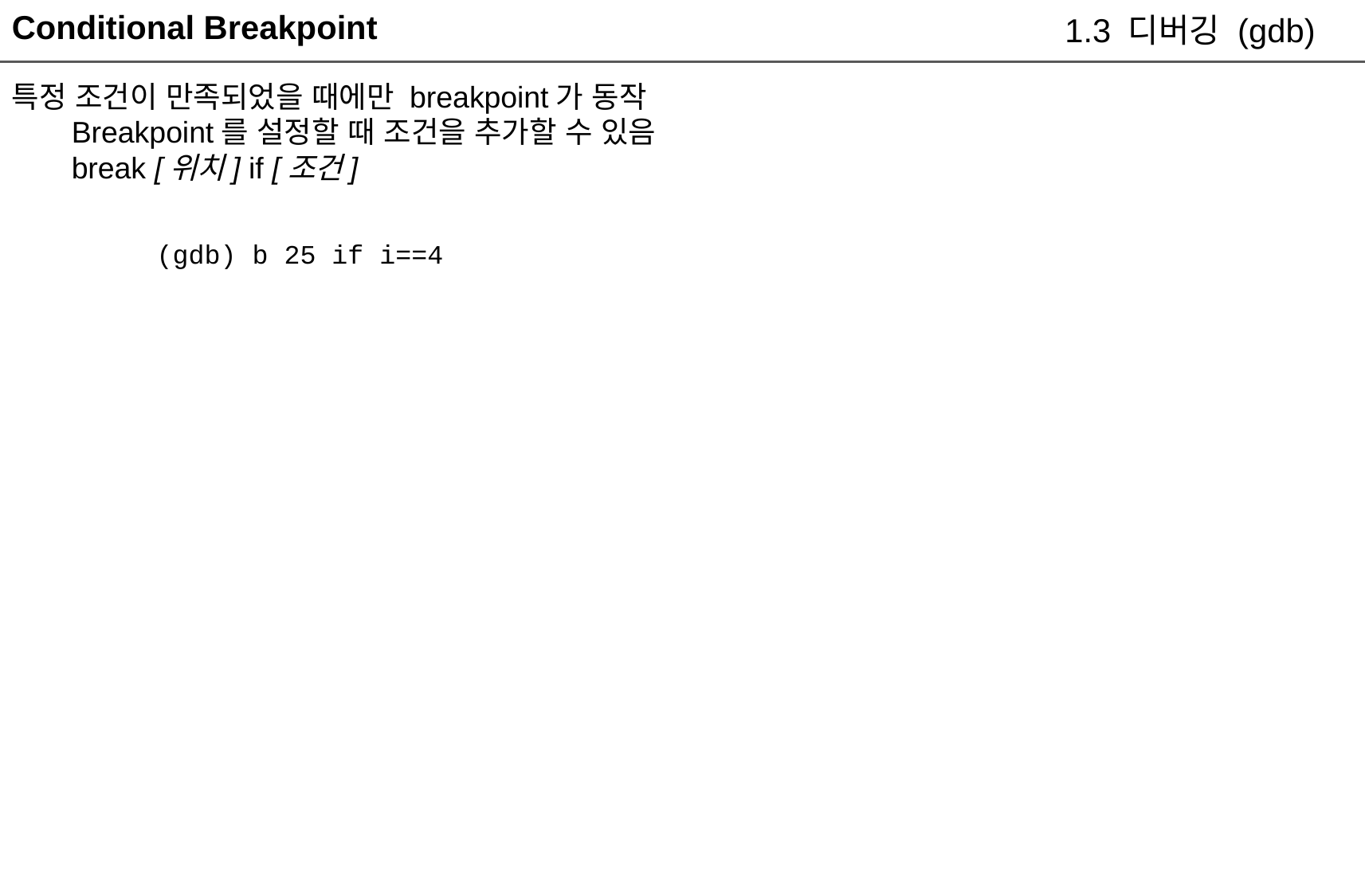

# Conditional Breakpoint
특정 조건이 만족되었을 때에만 breakpoint가 동작
Breakpoint를 설정할 때 조건을 추가할 수 있음
break [위치] if [조건]
(gdb) b 25 if i==4